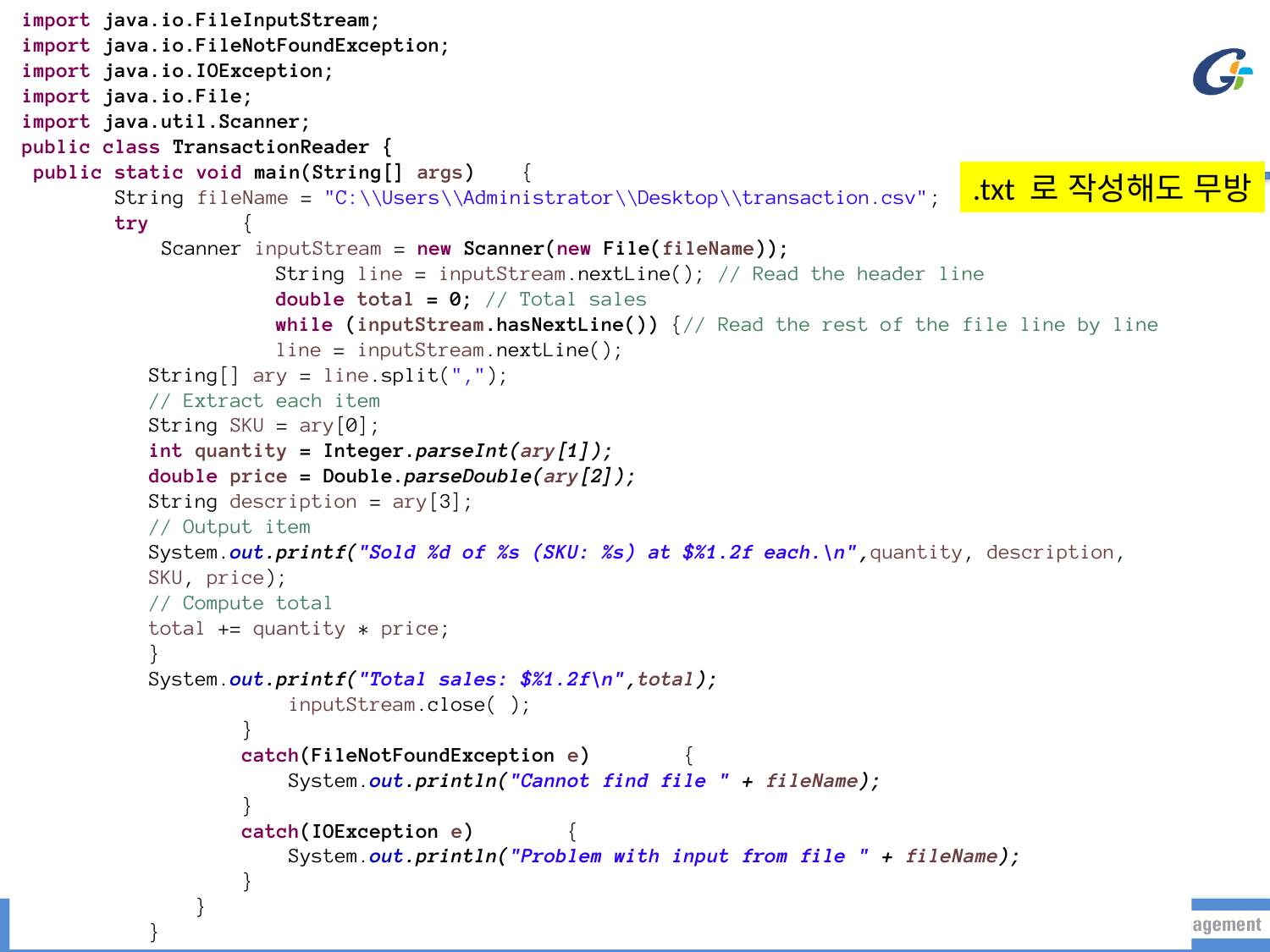

import java.io.FileInputStream;
import java.io.FileNotFoundException;
import java.io.IOException;
import java.io.File;
import java.util.Scanner;
public class TransactionReader {
 public static void main(String[] args)    {
        String fileName = "C:\\Users\\Administrator\\Desktop\\transaction.csv";
        try        {
            Scanner inputStream = new Scanner(new File(fileName));
		String line = inputStream.nextLine(); // Read the header line
		double total = 0; // Total sales
		while (inputStream.hasNextLine()) {// Read the rest of the file line by line
		line = inputStream.nextLine();
String[] ary = line.split(",");
// Extract each item
String SKU = ary[0];
int quantity = Integer.parseInt(ary[1]);
double price = Double.parseDouble(ary[2]);
String description = ary[3];
// Output item
System.out.printf("Sold %d of %s (SKU: %s) at $%1.2f each.\n",quantity, description, SKU, price);
// Compute total
total += quantity * price;
}
System.out.printf("Total sales: $%1.2f\n",total);
            inputStream.close( );
        }
        catch(FileNotFoundException e)        {
            System.out.println("Cannot find file " + fileName);
        }
        catch(IOException e)        {
            System.out.println("Problem with input from file " + fileName);
        }
    }
}
.txt 로 작성해도 무방